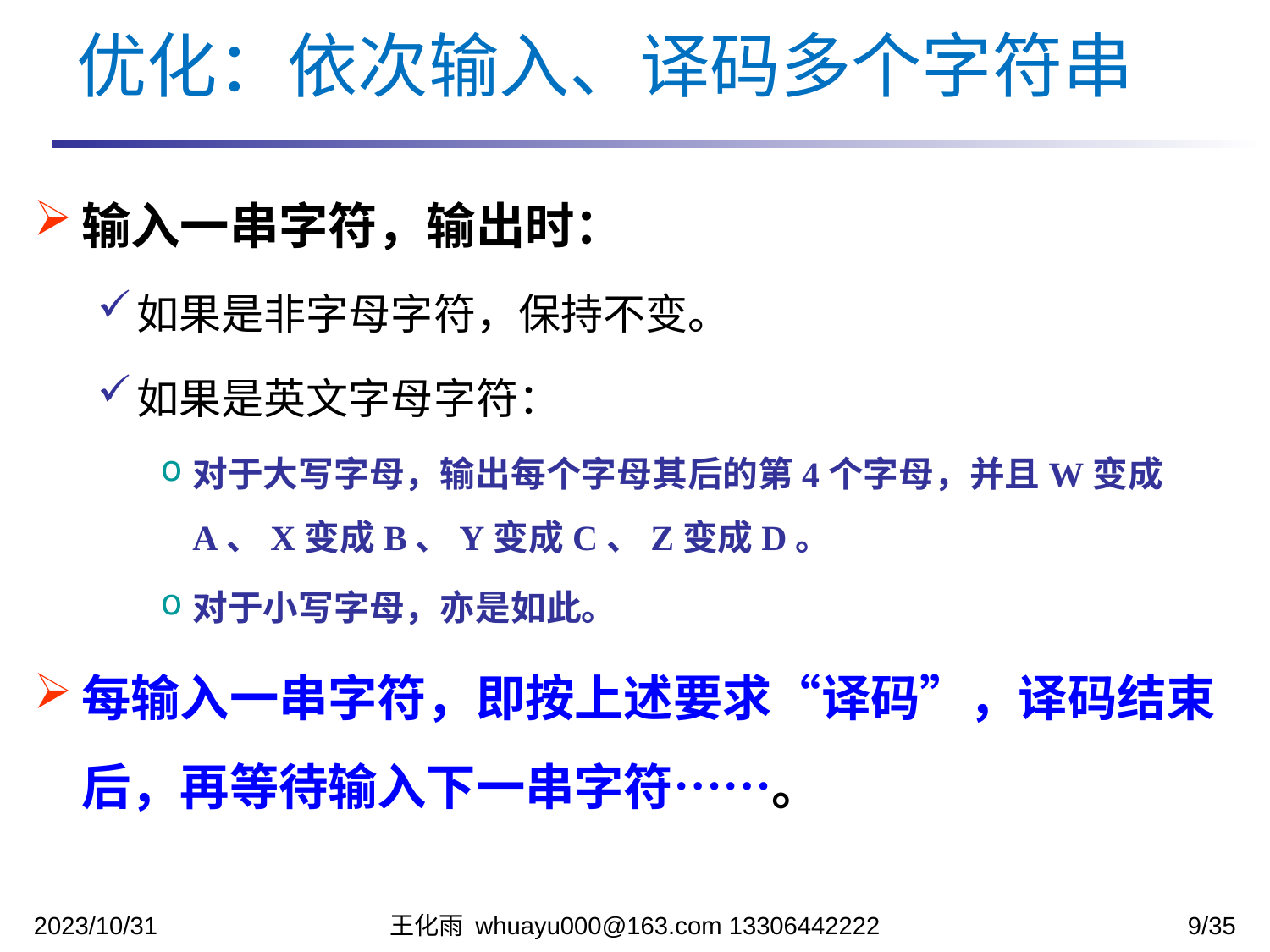

优化：依次输入、译码多个字符串
输入一串字符，输出时：
如果是非字母字符，保持不变。
如果是英文字母字符：
对于大写字母，输出每个字母其后的第4个字母，并且W变成A、X变成B、Y变成C、Z变成D。
对于小写字母，亦是如此。
每输入一串字符，即按上述要求“译码”，译码结束后，再等待输入下一串字符……。
2023/10/31
王化雨 whuayu000@163.com 13306442222
9/35